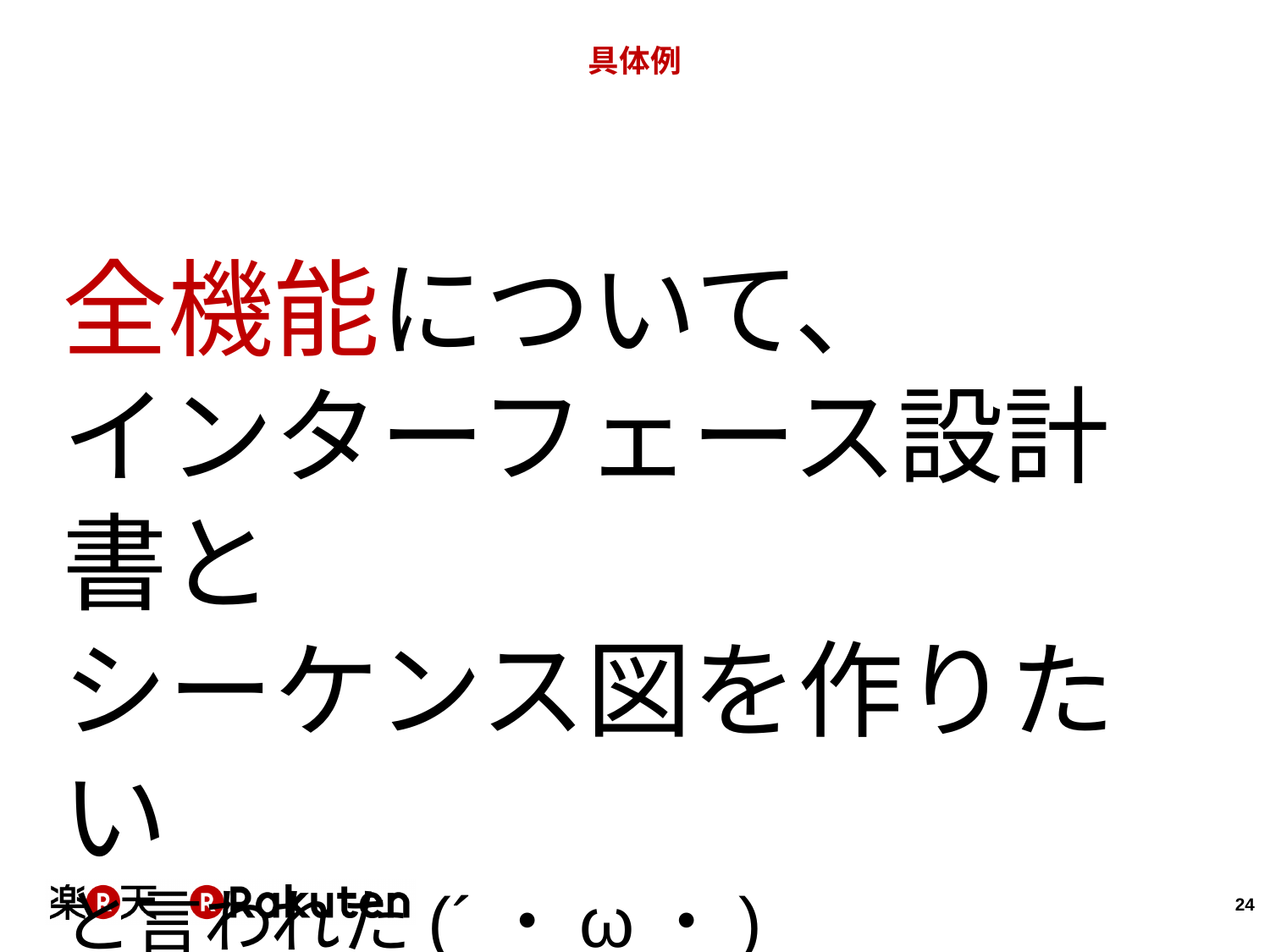

# 具体例
全機能について、
インターフェース設計書と
シーケンス図を作りたい
と言われた(´・ω・)